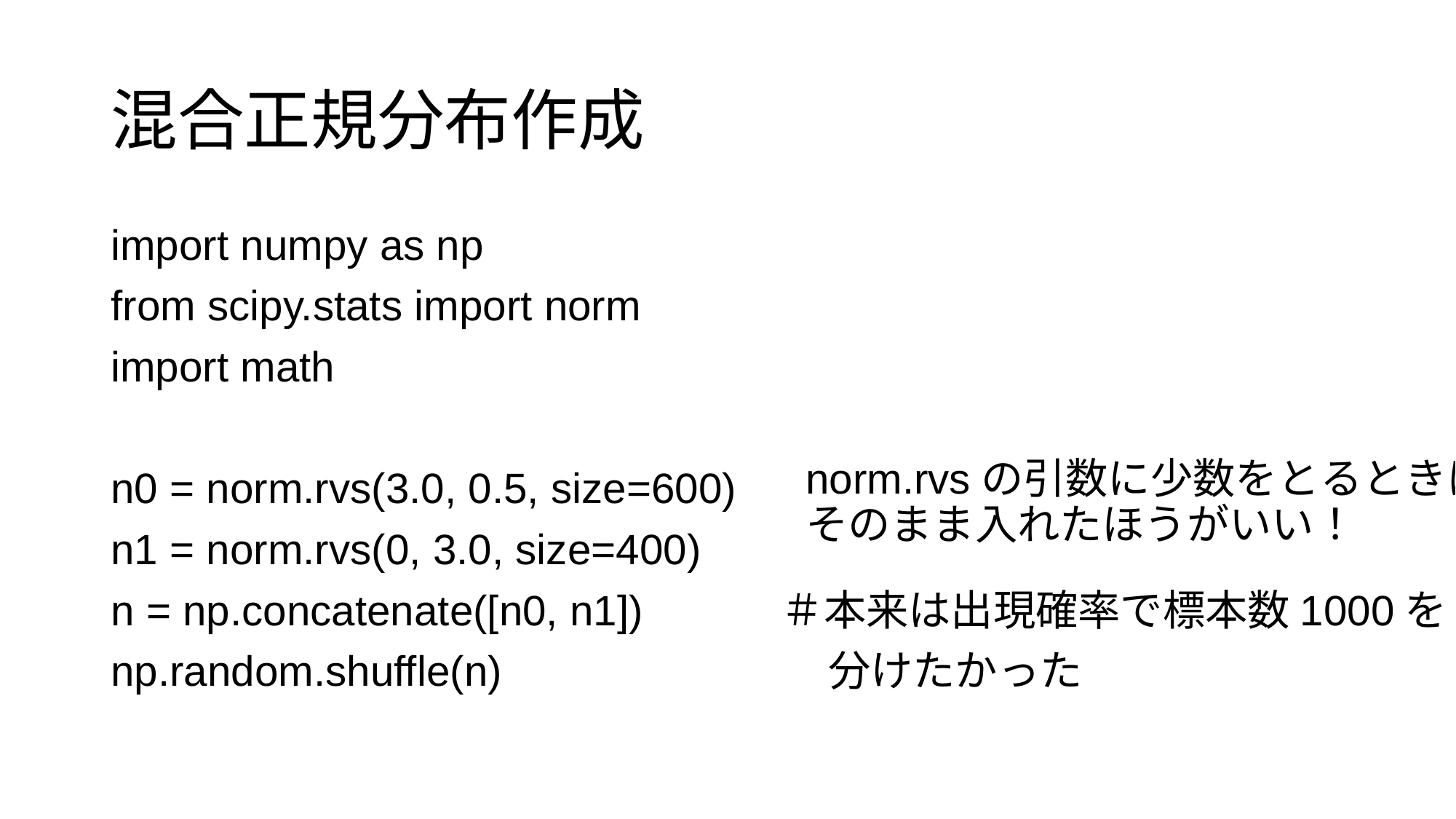

# 混合正規分布作成
import numpy as np
from scipy.stats import norm
import math

n0 = norm.rvs(3.0, 0.5, size=600)
n1 = norm.rvs(0, 3.0, size=400)
n = np.concatenate([n0, n1])　　　＃本来は出現確率で標本数1000を
np.random.shuffle(n)　　　　　　　  分けたかった
norm.rvsの引数に少数をとるときはそのまま入れたほうがいい！